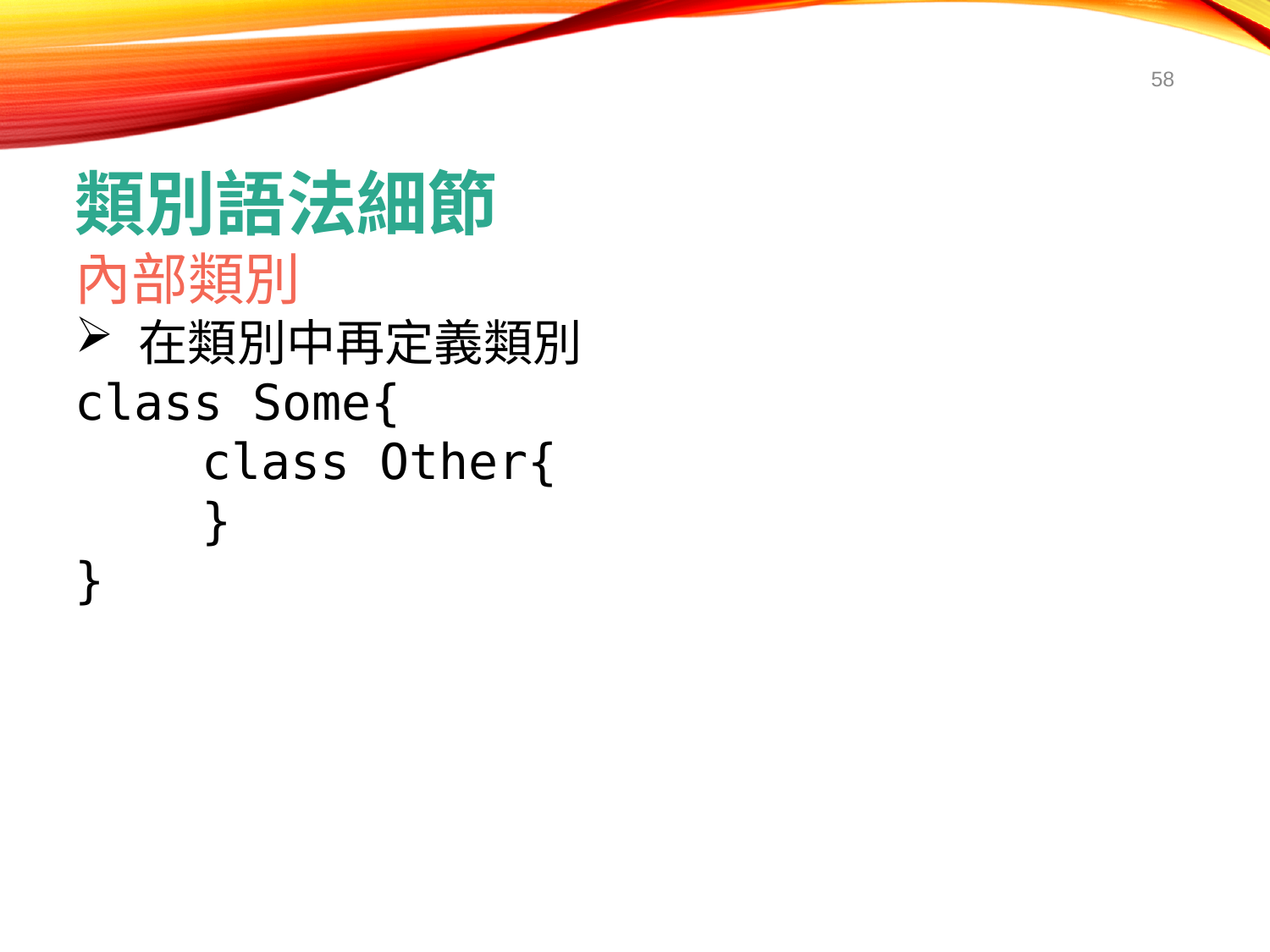

58
類別語法細節
內部類別
在類別中再定義類別
class Some{
	class Other{
	}
}